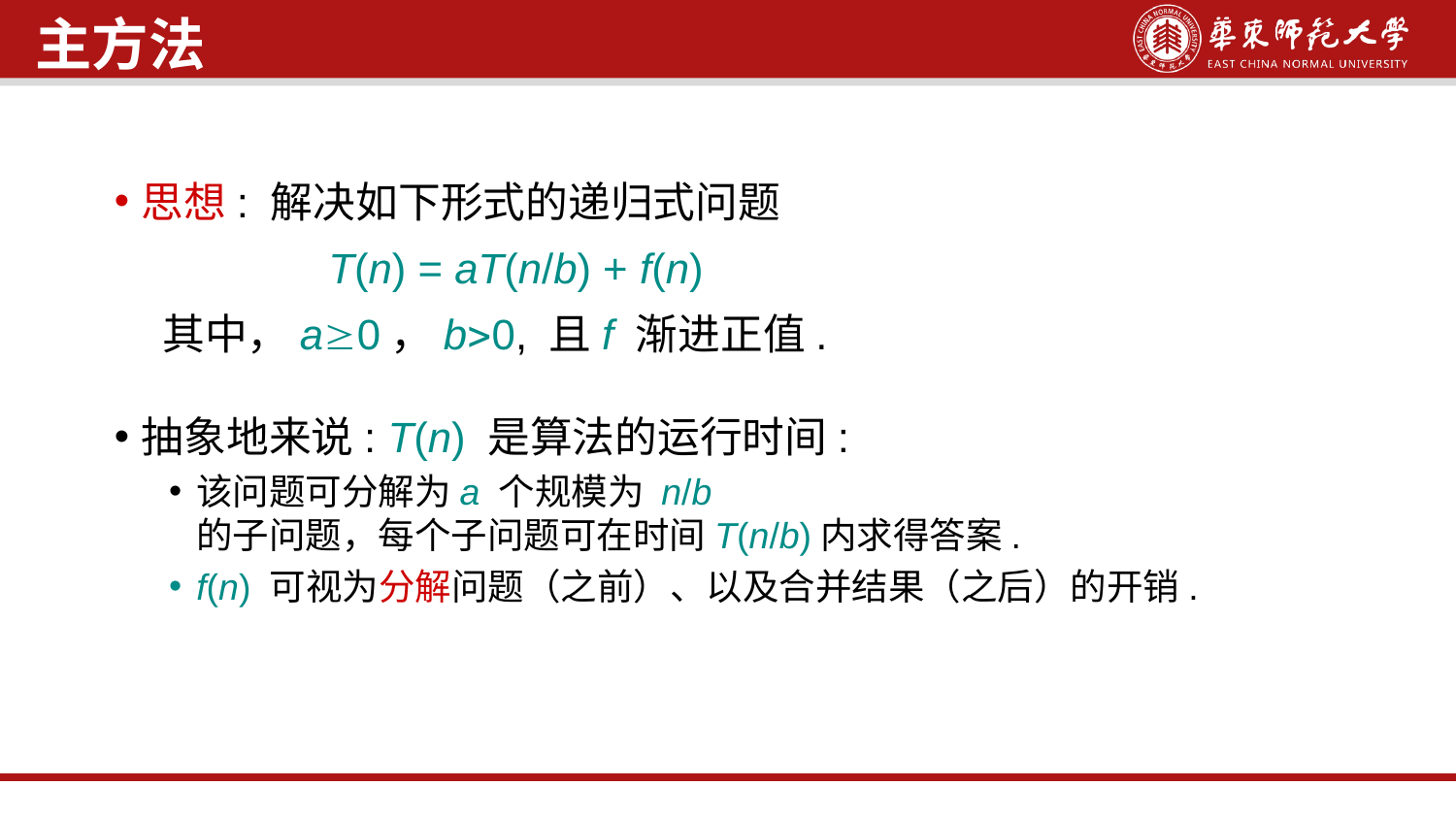

主方法
思想: 解决如下形式的递归式问题
                  T(n) = aT(n/b) + f(n)
    其中，a≥0，b>0, 且f 渐进正值.

抽象地来说: T(n) 是算法的运行时间:
该问题可分解为a 个规模为 n/b 的子问题，每个子问题可在时间T(n/b)内求得答案.
f(n) 可视为分解问题（之前）、以及合并结果（之后）的开销.